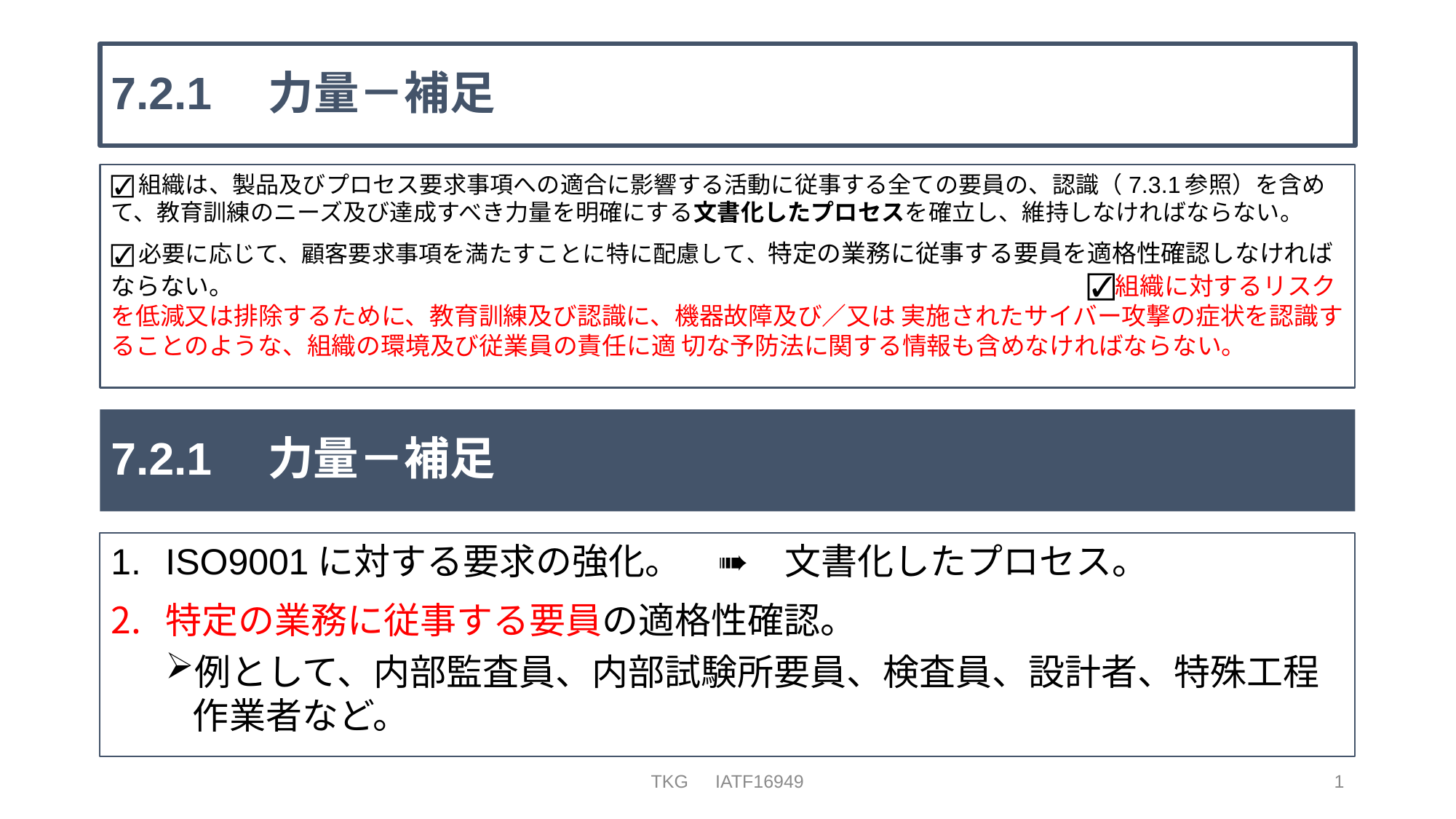

# 7.2.1　力量－補足
☑組織は、製品及びプロセス要求事項への適合に影響する活動に従事する全ての要員の、認識（7.3.1参照）を含めて、教育訓練のニーズ及び達成すべき力量を明確にする文書化したプロセスを確立し、維持しなければならない。
☑必要に応じて、顧客要求事項を満たすことに特に配慮して、特定の業務に従事する要員を適格性確認しなければならない。                                                                                                                                          ☑組織に対するリスクを低減又は排除するために、教育訓練及び認識に、機器故障及び／又は 実施されたサイバー攻撃の症状を認識することのような、組織の環境及び従業員の責任に適 切な予防法に関する情報も含めなければならない。
7.2.1　力量－補足
ISO9001に対する要求の強化。　➠　文書化したプロセス。
特定の業務に従事する要員の適格性確認。
例として、内部監査員、内部試験所要員、検査員、設計者、特殊工程作業者など。
TKG　IATF16949
1